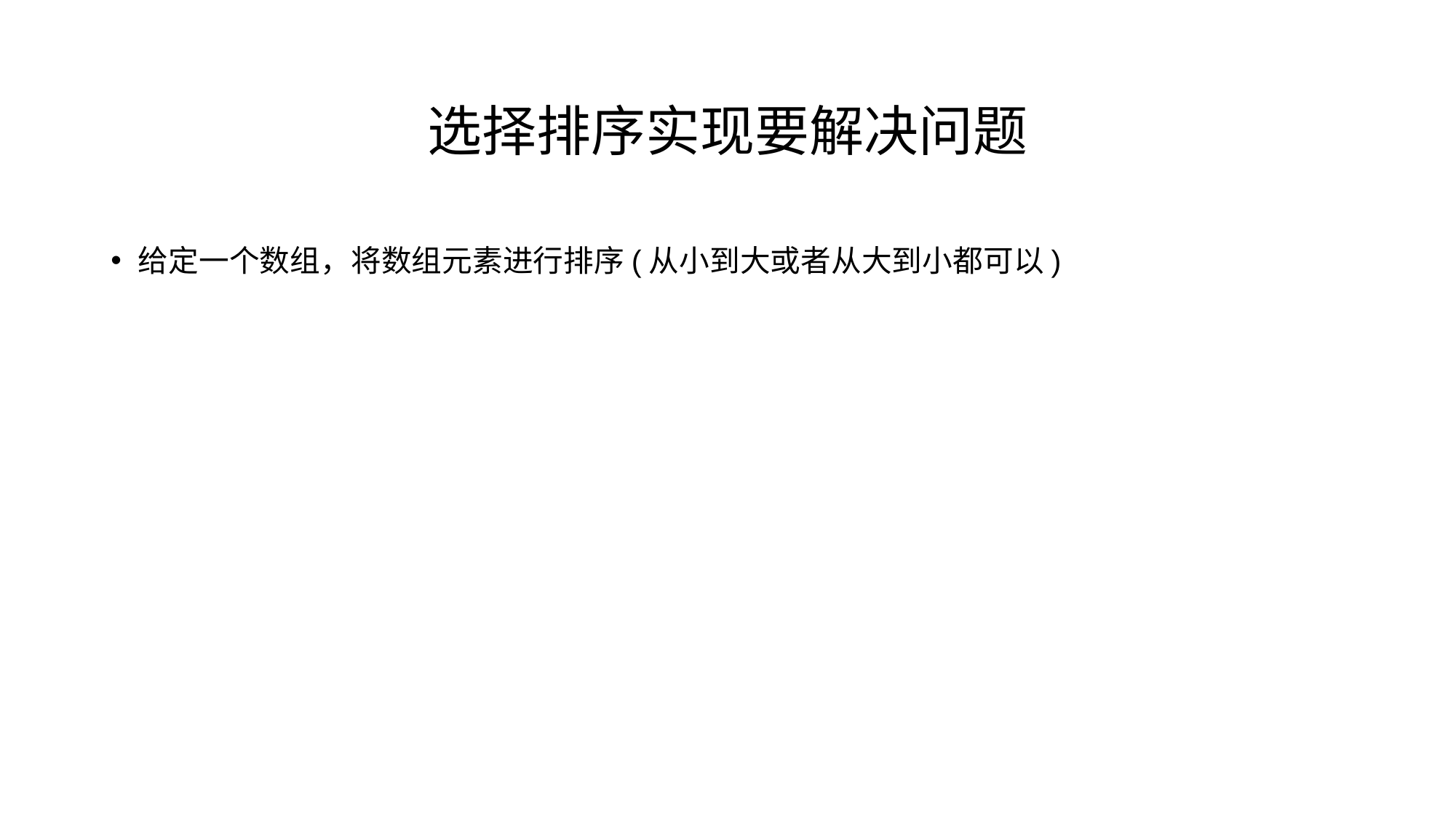

# 选择排序实现要解决问题
给定一个数组，将数组元素进行排序(从小到大或者从大到小都可以)